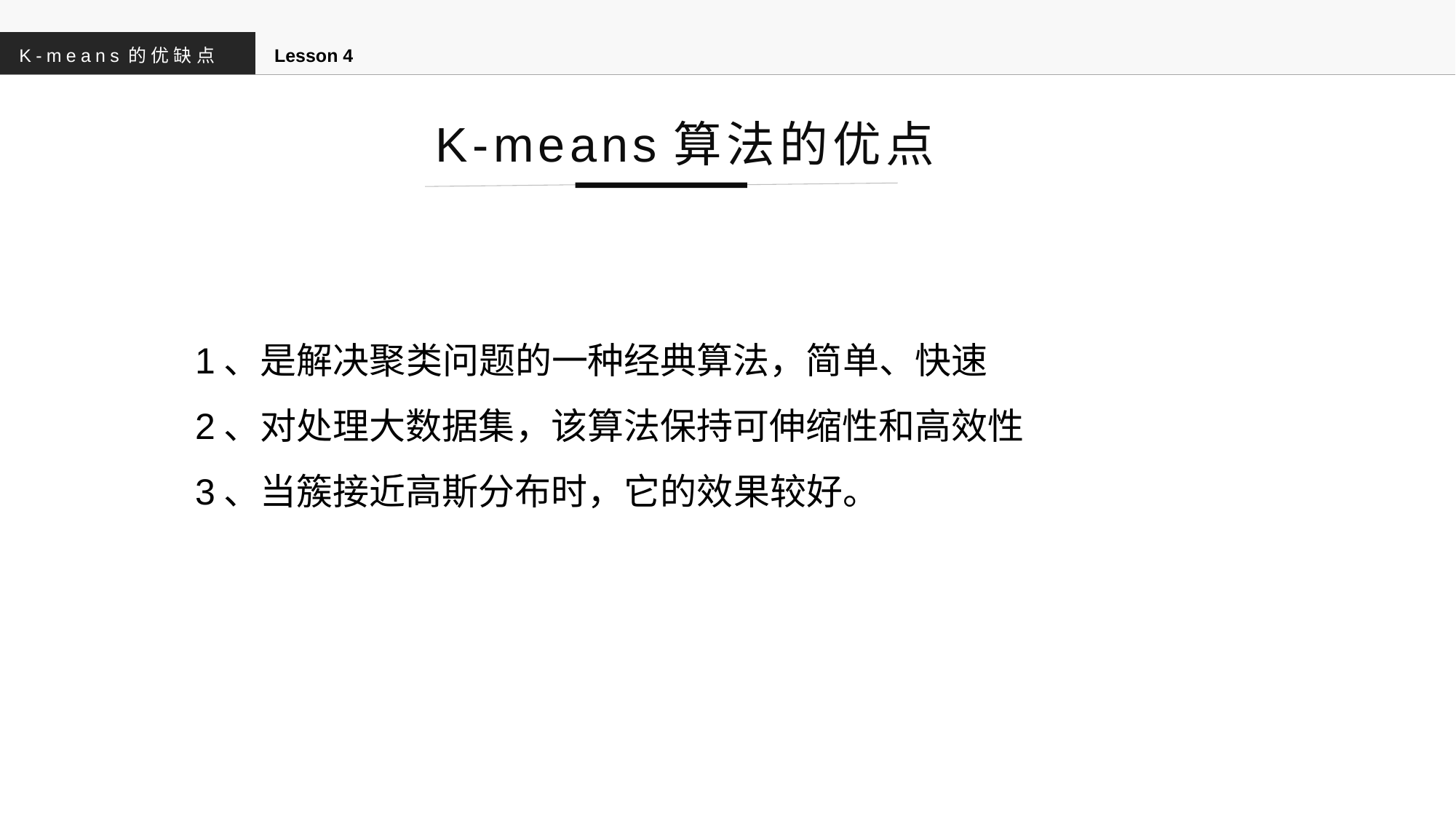

K-means的优缺点
Lesson 4
K-means算法的优点

1、是解决聚类问题的一种经典算法，简单、快速
2、对处理大数据集，该算法保持可伸缩性和高效性
3、当簇接近高斯分布时，它的效果较好。